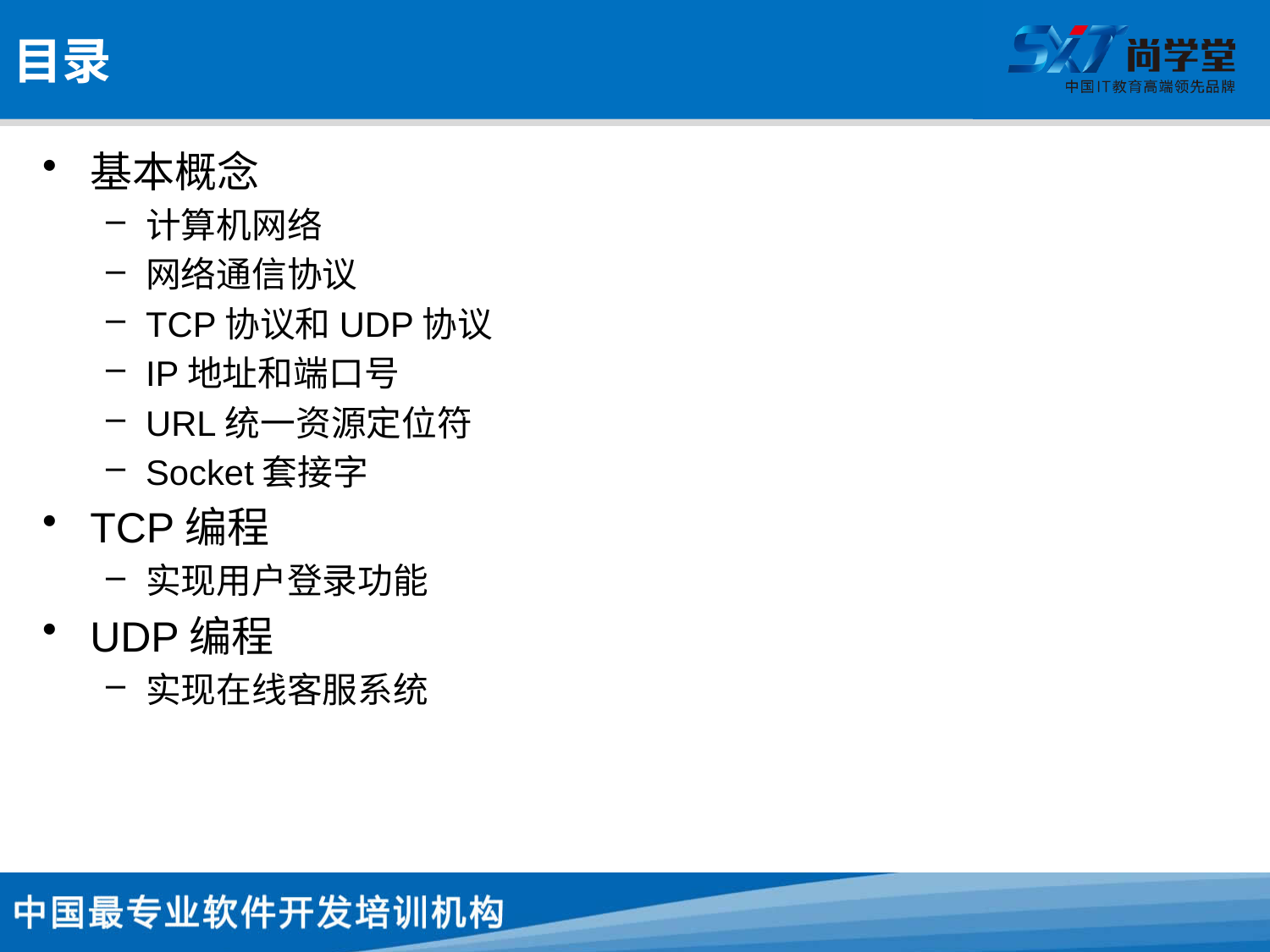

# 目录
基本概念
计算机网络
网络通信协议
TCP协议和UDP协议
IP地址和端口号
URL统一资源定位符
Socket套接字
TCP编程
实现用户登录功能
UDP编程
实现在线客服系统